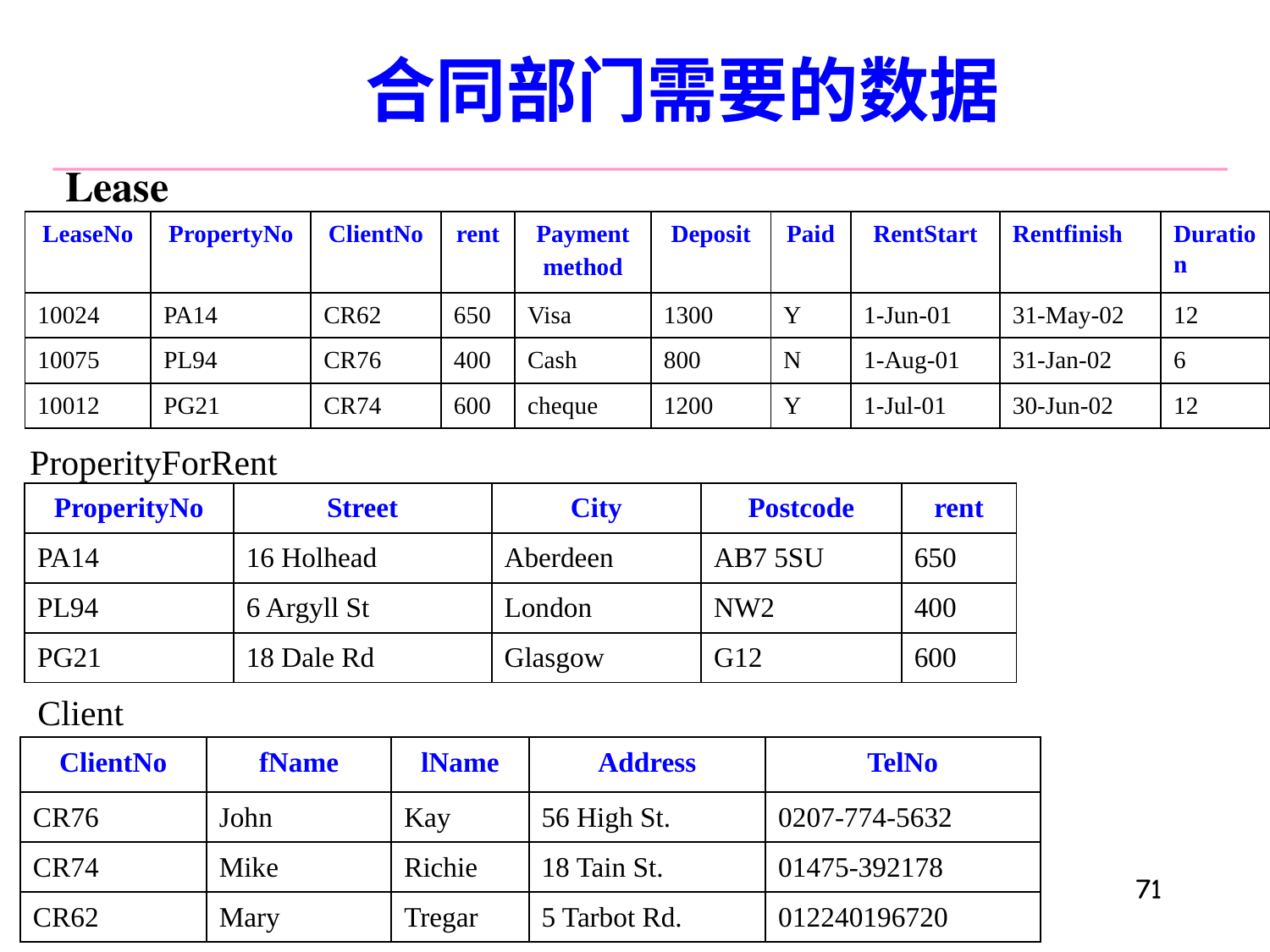

合同部门需要的数据
# Lease
| LeaseNo | PropertyNo | ClientNo | rent | Payment method | Deposit | Paid | RentStart | Rentfinish | Duration |
| --- | --- | --- | --- | --- | --- | --- | --- | --- | --- |
| 10024 | PA14 | CR62 | 650 | Visa | 1300 | Y | 1-Jun-01 | 31-May-02 | 12 |
| 10075 | PL94 | CR76 | 400 | Cash | 800 | N | 1-Aug-01 | 31-Jan-02 | 6 |
| 10012 | PG21 | CR74 | 600 | cheque | 1200 | Y | 1-Jul-01 | 30-Jun-02 | 12 |
ProperityForRent
| ProperityNo | Street | City | Postcode | rent |
| --- | --- | --- | --- | --- |
| PA14 | 16 Holhead | Aberdeen | AB7 5SU | 650 |
| PL94 | 6 Argyll St | London | NW2 | 400 |
| PG21 | 18 Dale Rd | Glasgow | G12 | 600 |
Client
| ClientNo | fName | lName | Address | TelNo |
| --- | --- | --- | --- | --- |
| CR76 | John | Kay | 56 High St. | 0207-774-5632 |
| CR74 | Mike | Richie | 18 Tain St. | 01475-392178 |
| CR62 | Mary | Tregar | 5 Tarbot Rd. | 012240196720 |
71